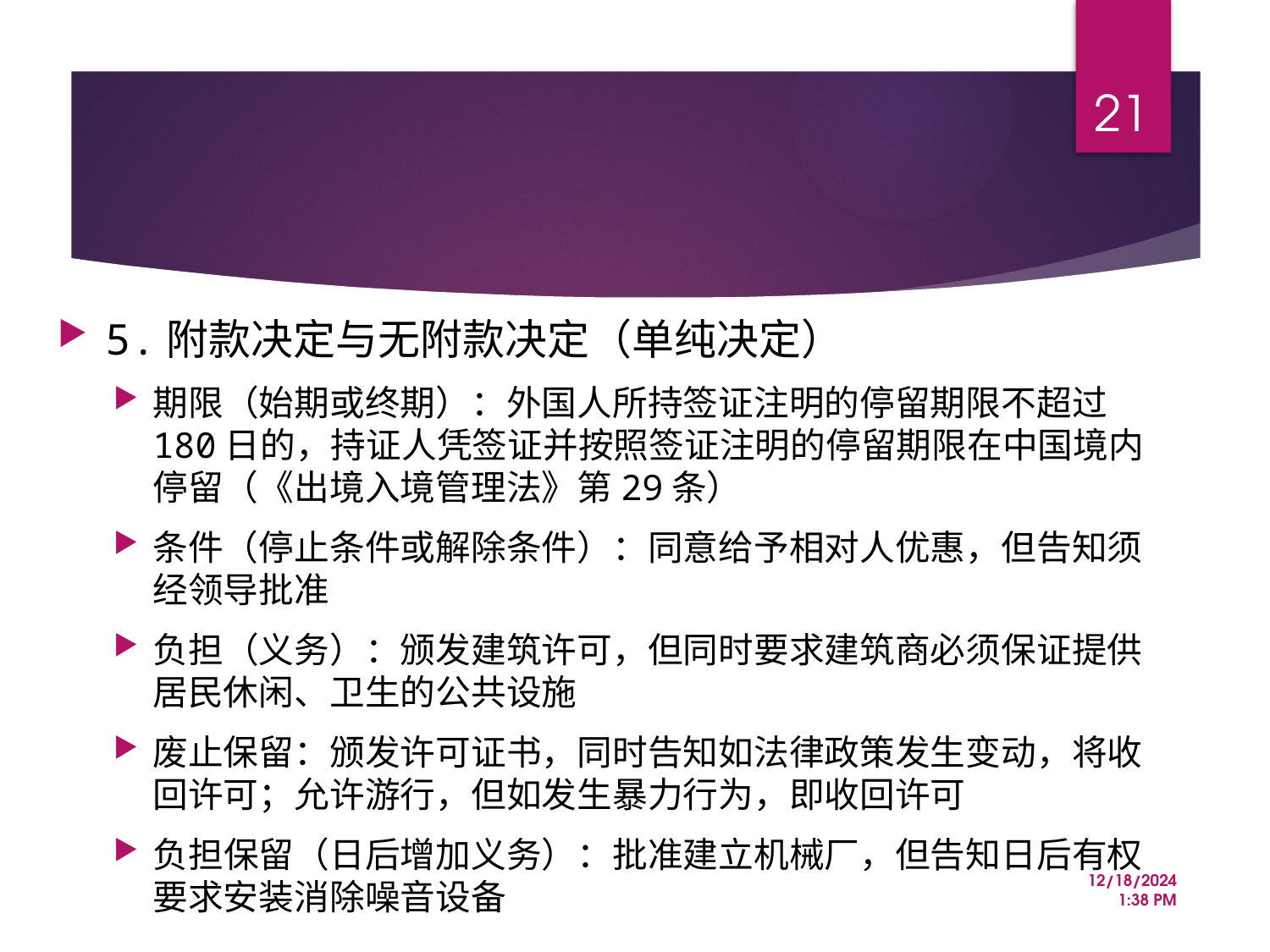

21
#
5.附款决定与无附款决定（单纯决定）
期限（始期或终期）：外国人所持签证注明的停留期限不超过180日的，持证人凭签证并按照签证注明的停留期限在中国境内停留（《出境入境管理法》第29条）
条件（停止条件或解除条件）：同意给予相对人优惠，但告知须经领导批准
负担（义务）：颁发建筑许可，但同时要求建筑商必须保证提供居民休闲、卫生的公共设施
废止保留：颁发许可证书，同时告知如法律政策发生变动，将收回许可；允许游行，但如发生暴力行为，即收回许可
负担保留（日后增加义务）：批准建立机械厂，但告知日后有权要求安装消除噪音设备
12/18/2024 1:38 PM